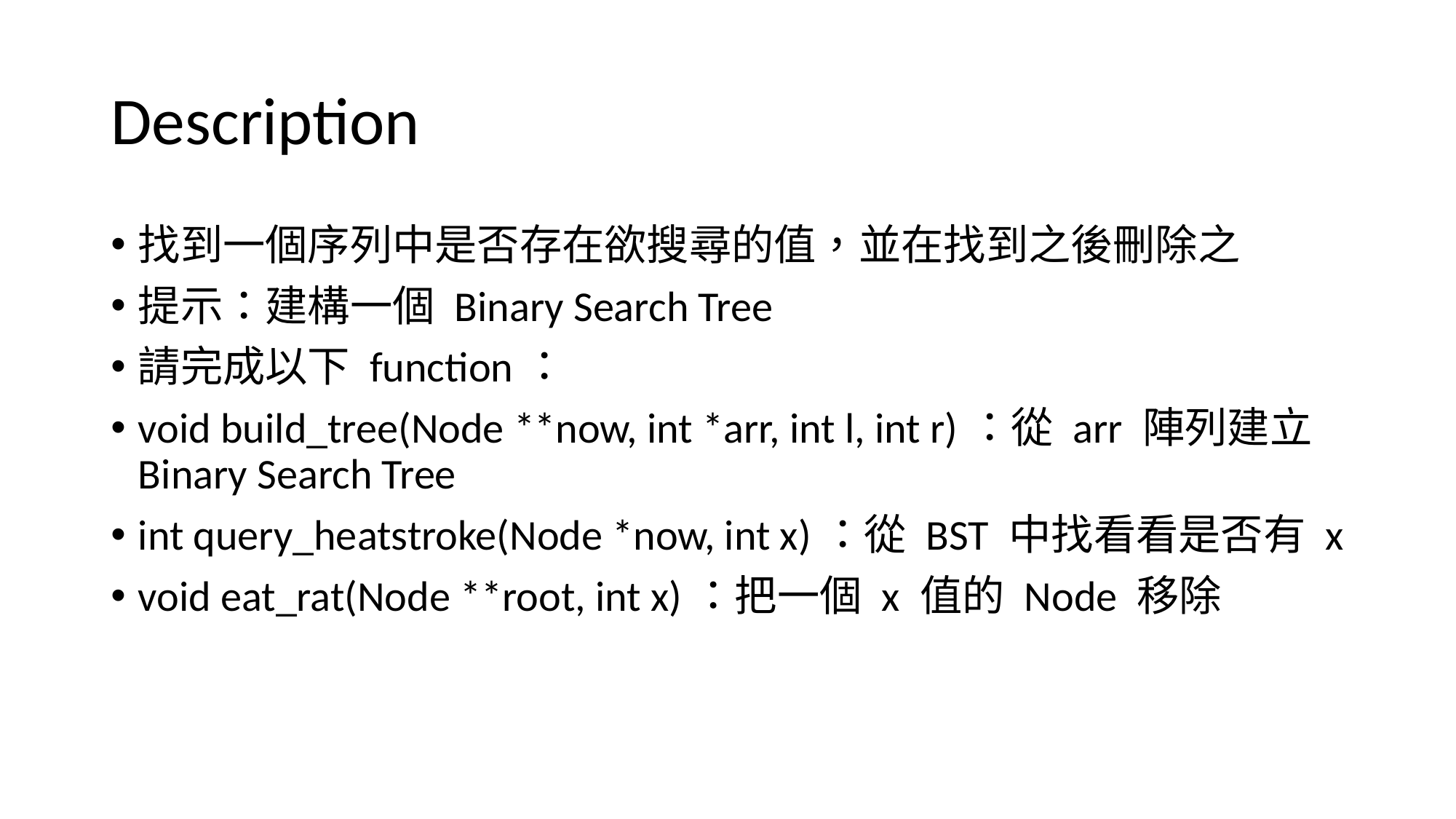

# Description
找到一個序列中是否存在欲搜尋的值，並在找到之後刪除之
提示：建構一個 Binary Search Tree
請完成以下 function：
void build_tree(Node **now, int *arr, int l, int r)：從 arr 陣列建立 Binary Search Tree
int query_heatstroke(Node *now, int x)：從 BST 中找看看是否有 x
void eat_rat(Node **root, int x)：把一個 x 值的 Node 移除